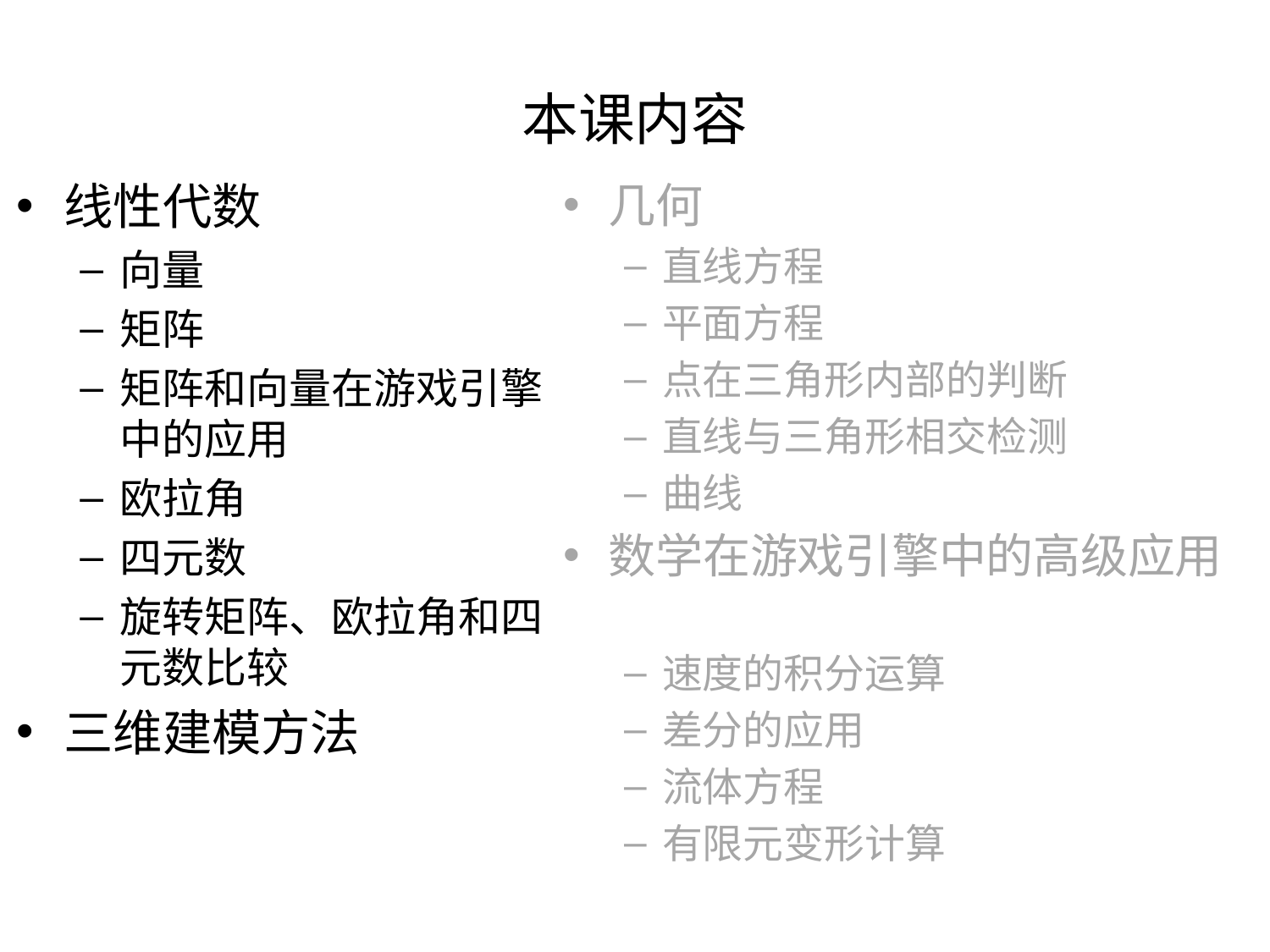

# 本课内容
线性代数
向量
矩阵
矩阵和向量在游戏引擎中的应用
欧拉角
四元数
旋转矩阵、欧拉角和四元数比较
三维建模方法
几何
直线方程
平面方程
点在三角形内部的判断
直线与三角形相交检测
曲线
数学在游戏引擎中的高级应用
速度的积分运算
差分的应用
流体方程
有限元变形计算